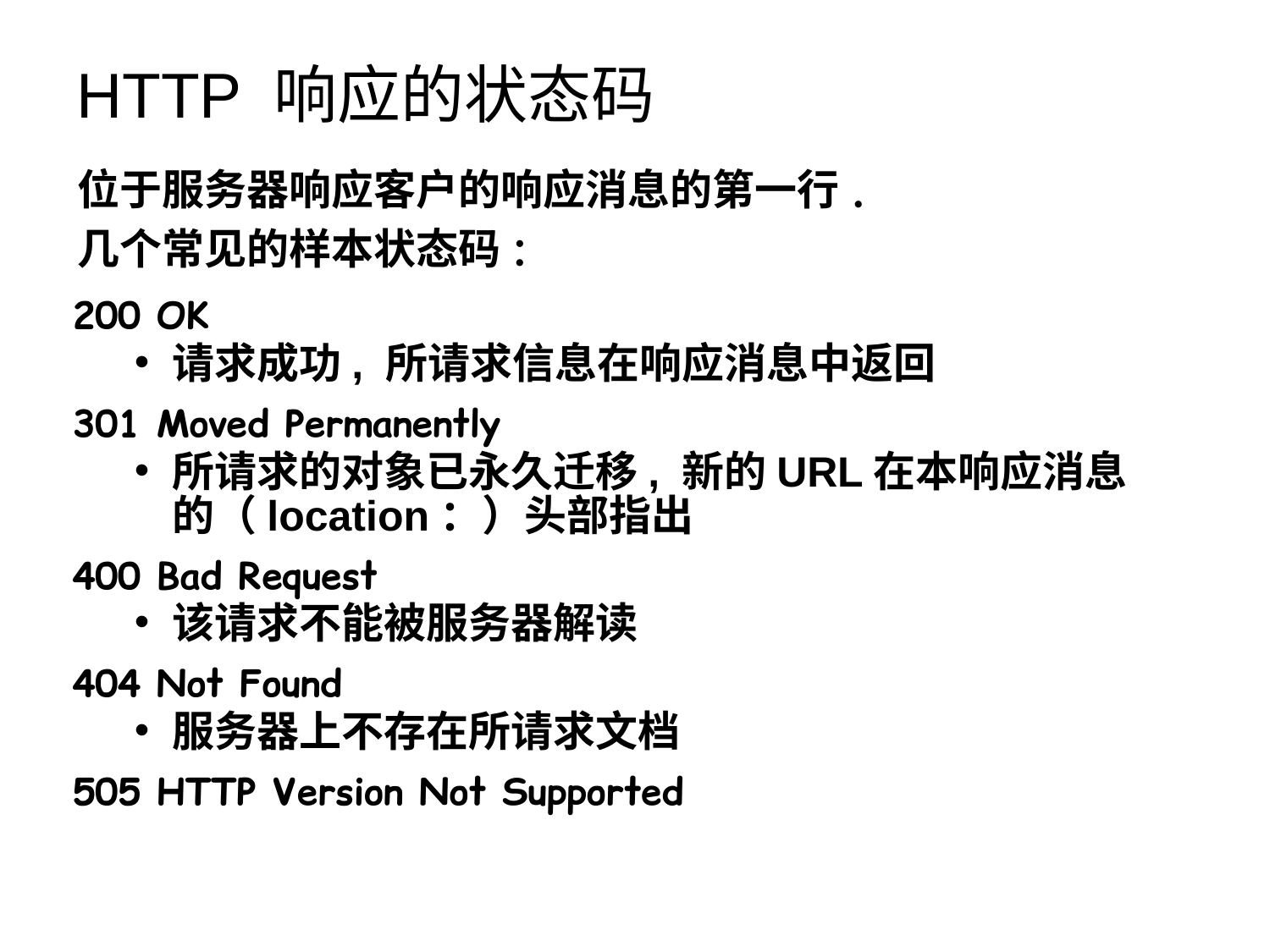

# HTTP 响应的状态码
位于服务器响应客户的响应消息的第一行.
几个常见的样本状态码:
200 OK
请求成功, 所请求信息在响应消息中返回
301 Moved Permanently
所请求的对象已永久迁移, 新的URL在本响应消息的（location：）头部指出
400 Bad Request
该请求不能被服务器解读
404 Not Found
服务器上不存在所请求文档
505 HTTP Version Not Supported